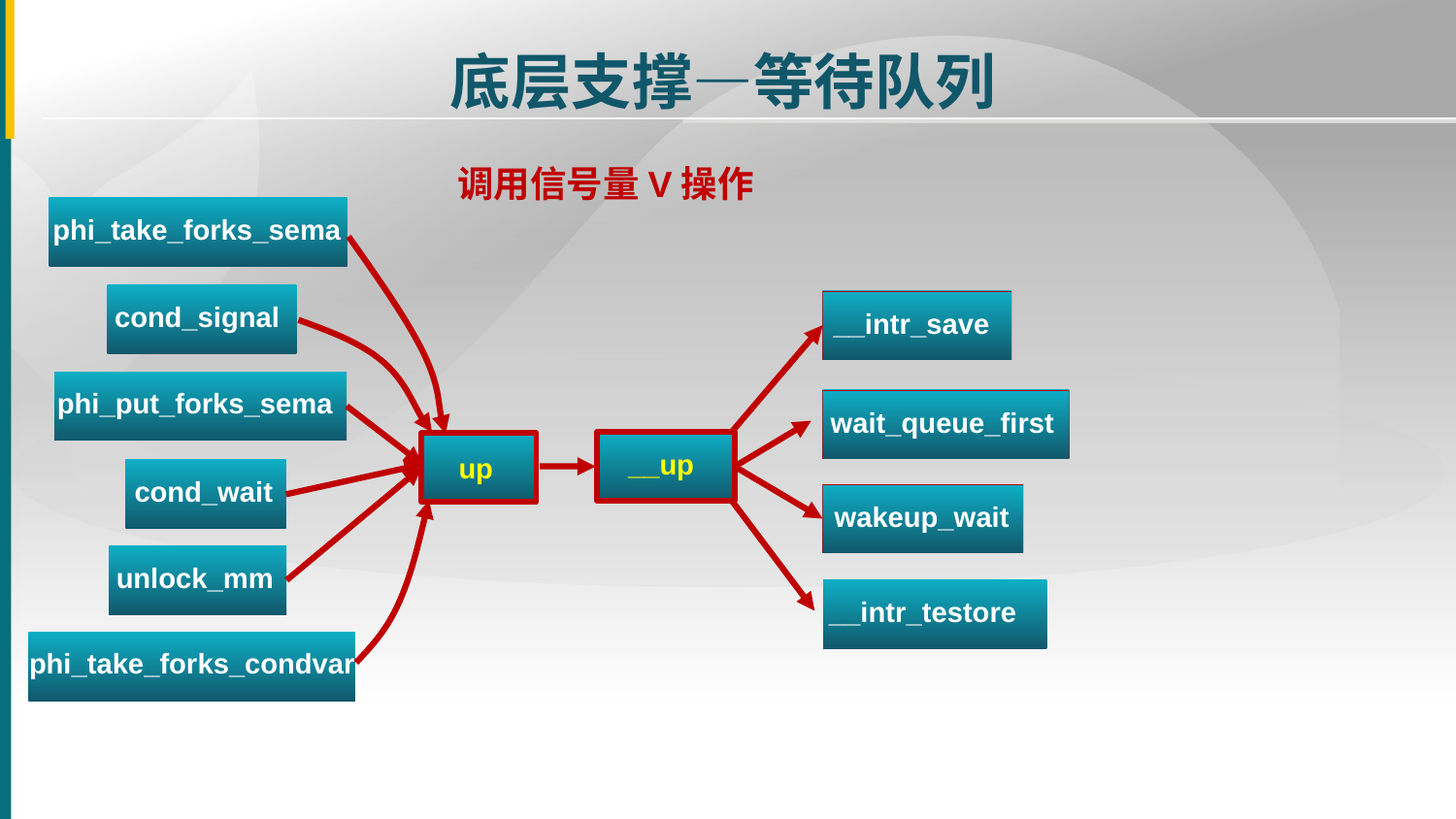

底层支撑—等待队列
调用信号量V操作

phi_take_forks_sema

cond_signal
__intr_save

phi_put_forks_sema

wait_queue_first

__up
up

cond_wait

wakeup_wait

unlock_mm

__intr_testore

phi_take_forks_condvar